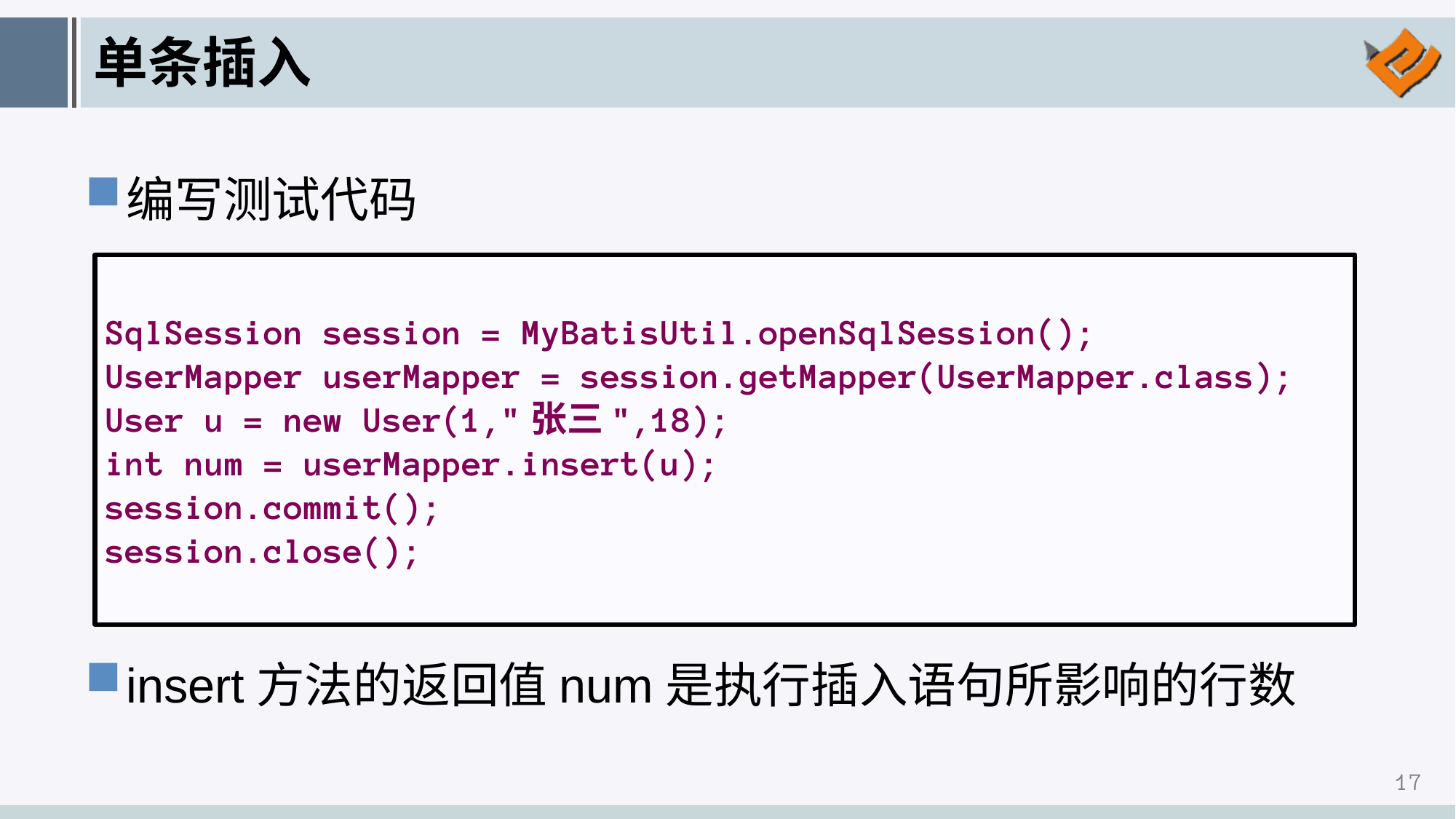

# 单条插入
编写测试代码

insert方法的返回值num是执行插入语句所影响的行数
SqlSession session = MyBatisUtil.openSqlSession();
UserMapper userMapper = session.getMapper(UserMapper.class);
User u = new User(1,"张三",18);
int num = userMapper.insert(u);
session.commit();
session.close();